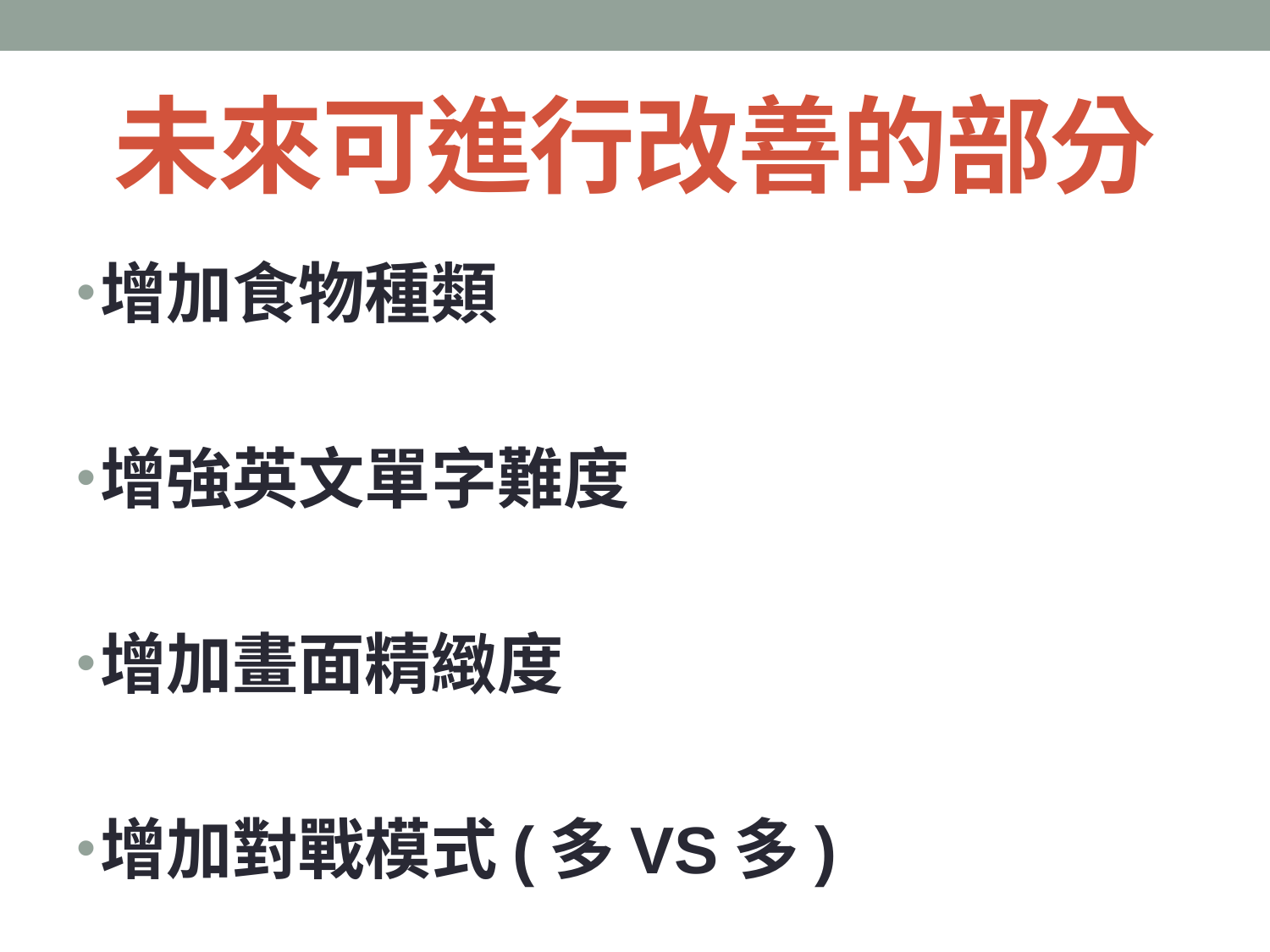

# 未來可進行改善的部分
增加食物種類

增強英文單字難度

增加畫面精緻度

增加對戰模式(多VS多)